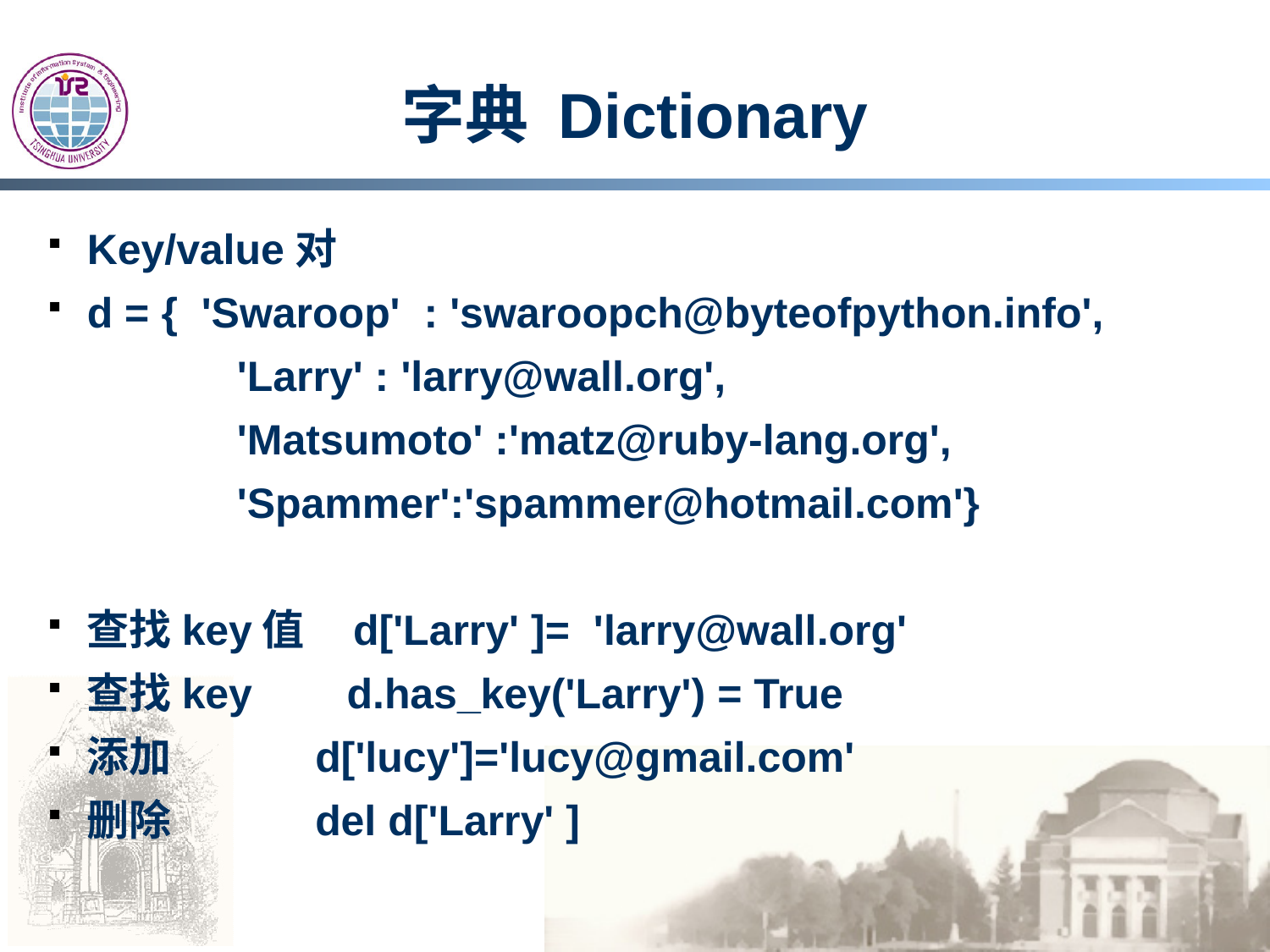

# 字典 Dictionary
Key/value对
d = {  'Swaroop'  : 'swaroopch@byteofpython.info',
                'Larry' : 'larry@wall.org',
                'Matsumoto' :'matz@ruby-lang.org',
                'Spammer':'spammer@hotmail.com'}

查找key值    d['Larry' ]=  'larry@wall.org'
查找key        d.has_key('Larry') = True
添加              d['lucy']='lucy@gmail.com'
删除              del d['Larry' ]